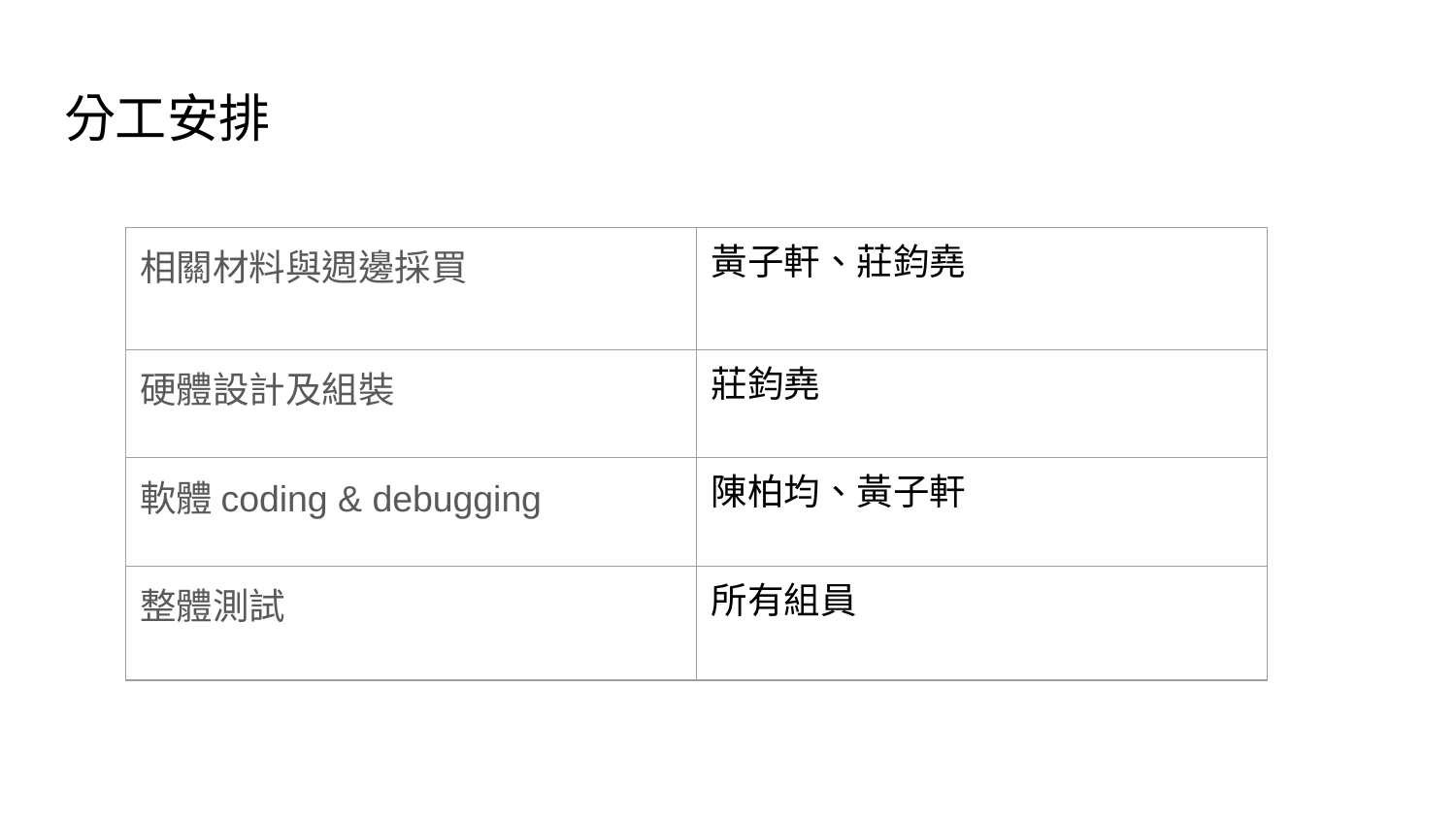

# 分工安排
| 相關材料與週邊採買 | 黃子軒、莊鈞堯 |
| --- | --- |
| 硬體設計及組裝 | 莊鈞堯 |
| 軟體coding & debugging | 陳柏均、黃子軒 |
| 整體測試 | 所有組員 |